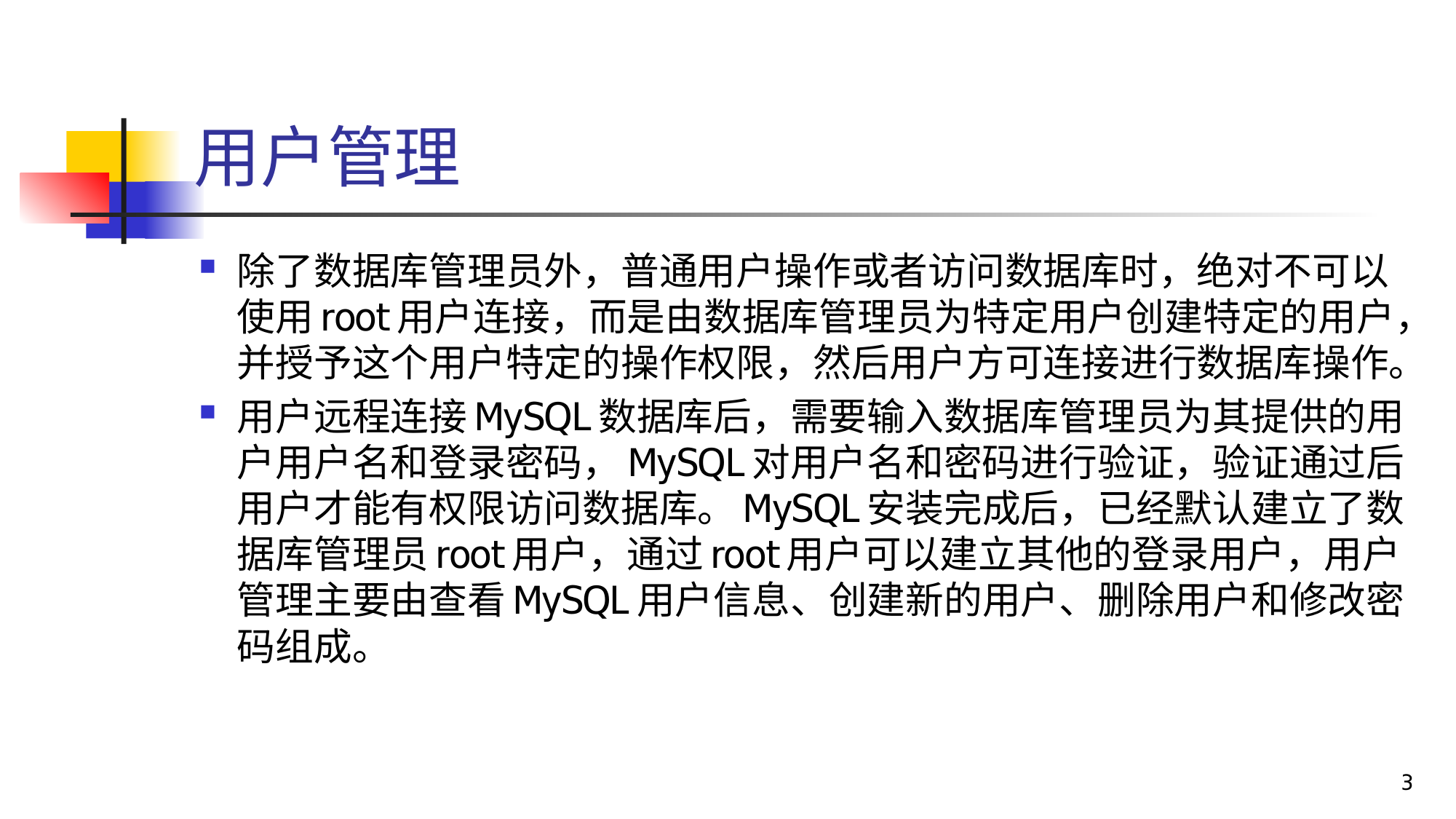

# 用户管理
除了数据库管理员外，普通用户操作或者访问数据库时，绝对不可以使用root用户连接，而是由数据库管理员为特定用户创建特定的用户，并授予这个用户特定的操作权限，然后用户方可连接进行数据库操作。
用户远程连接MySQL数据库后，需要输入数据库管理员为其提供的用户用户名和登录密码，MySQL对用户名和密码进行验证，验证通过后用户才能有权限访问数据库。MySQL安装完成后，已经默认建立了数据库管理员root用户，通过root用户可以建立其他的登录用户，用户管理主要由查看MySQL用户信息、创建新的用户、删除用户和修改密码组成。

3